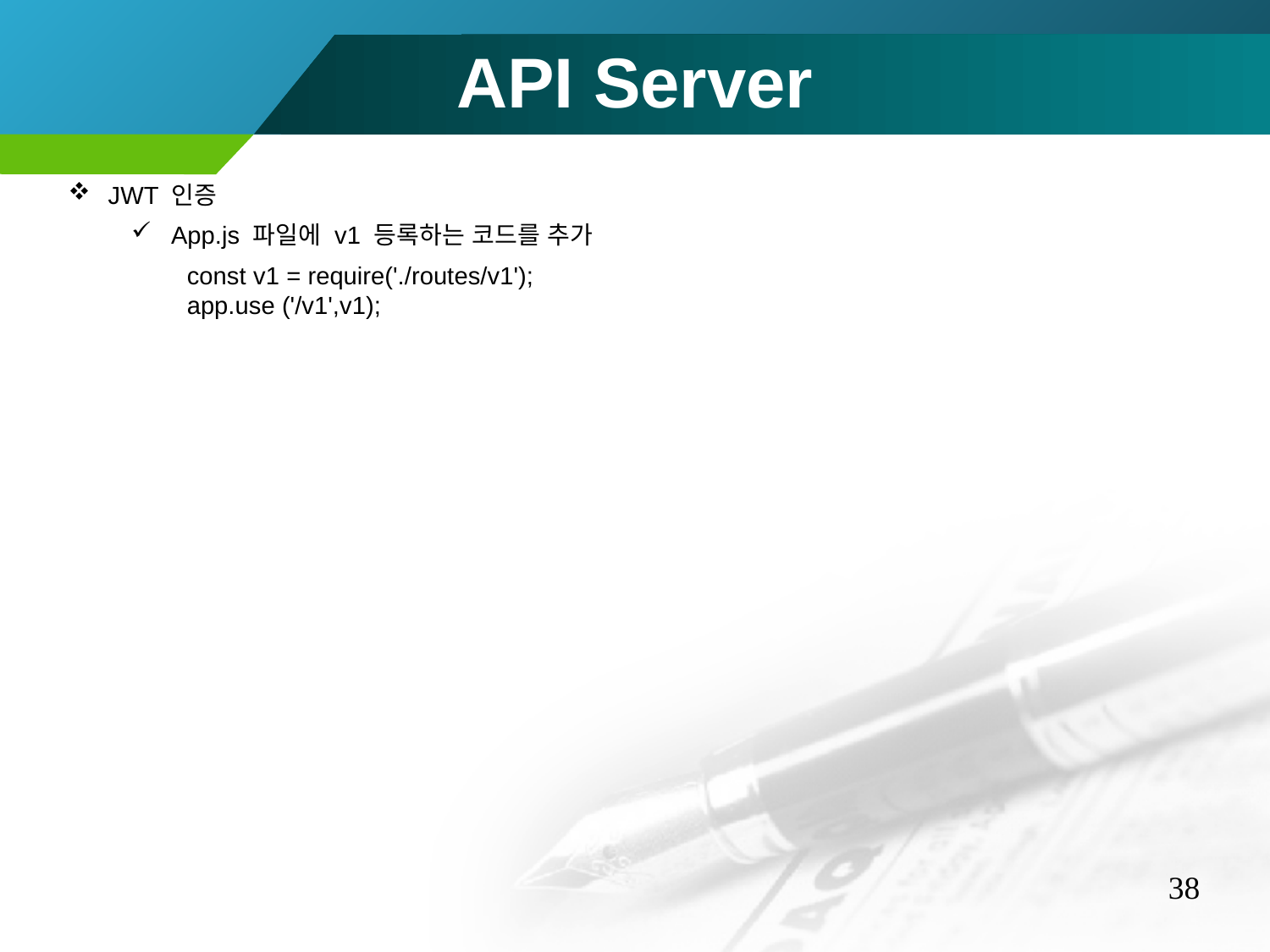

API Server
JWT 인증
App.js 파일에 v1 등록하는 코드를 추가
const v1 = require('./routes/v1');
app.use ('/v1',v1);
38